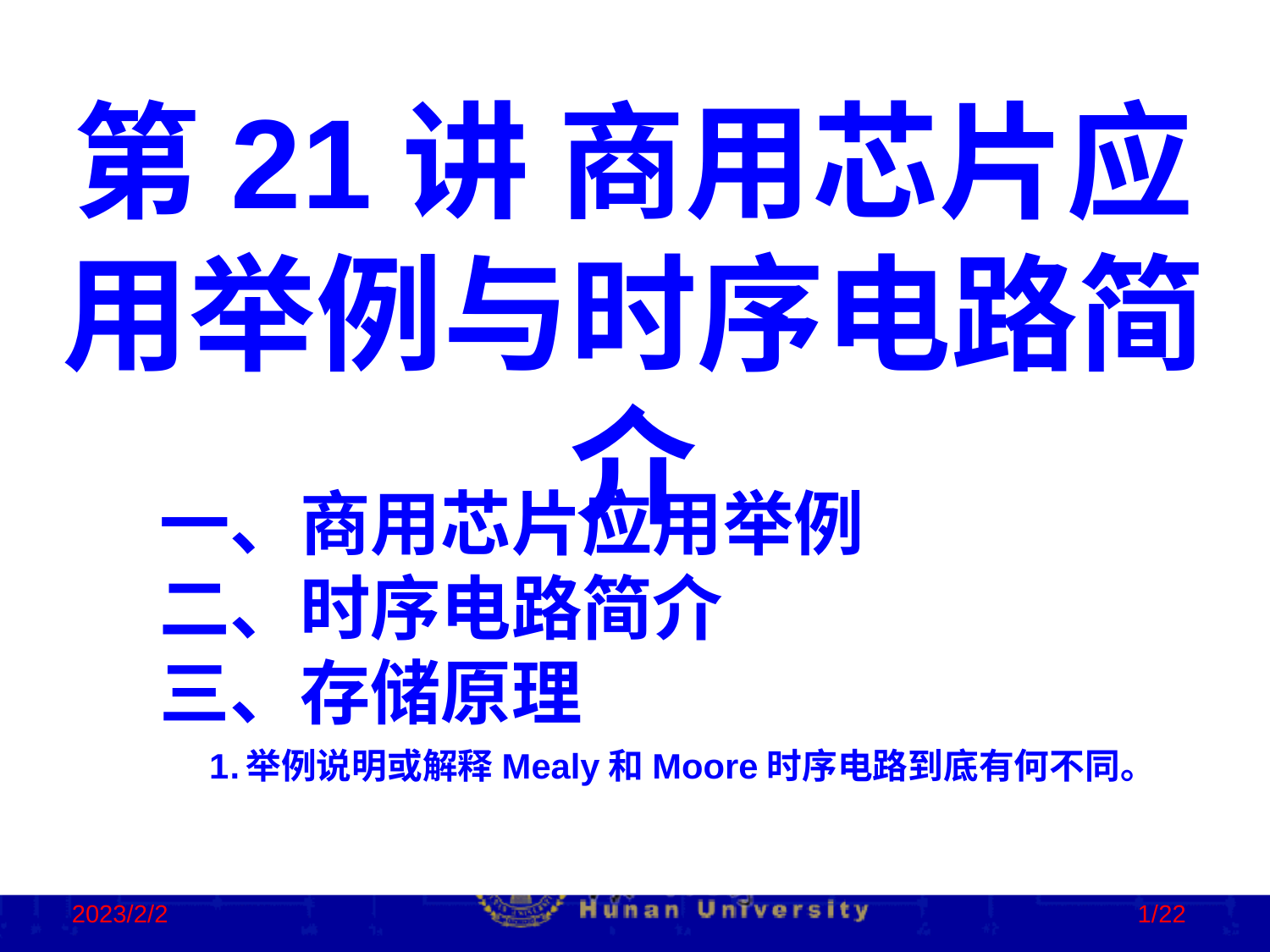

第21讲 商用芯片应用举例与时序电路简介
一、商用芯片应用举例
二、时序电路简介
三、存储原理
举例说明或解释Mealy和Moore时序电路到底有何不同。
2023/2/2
1/22